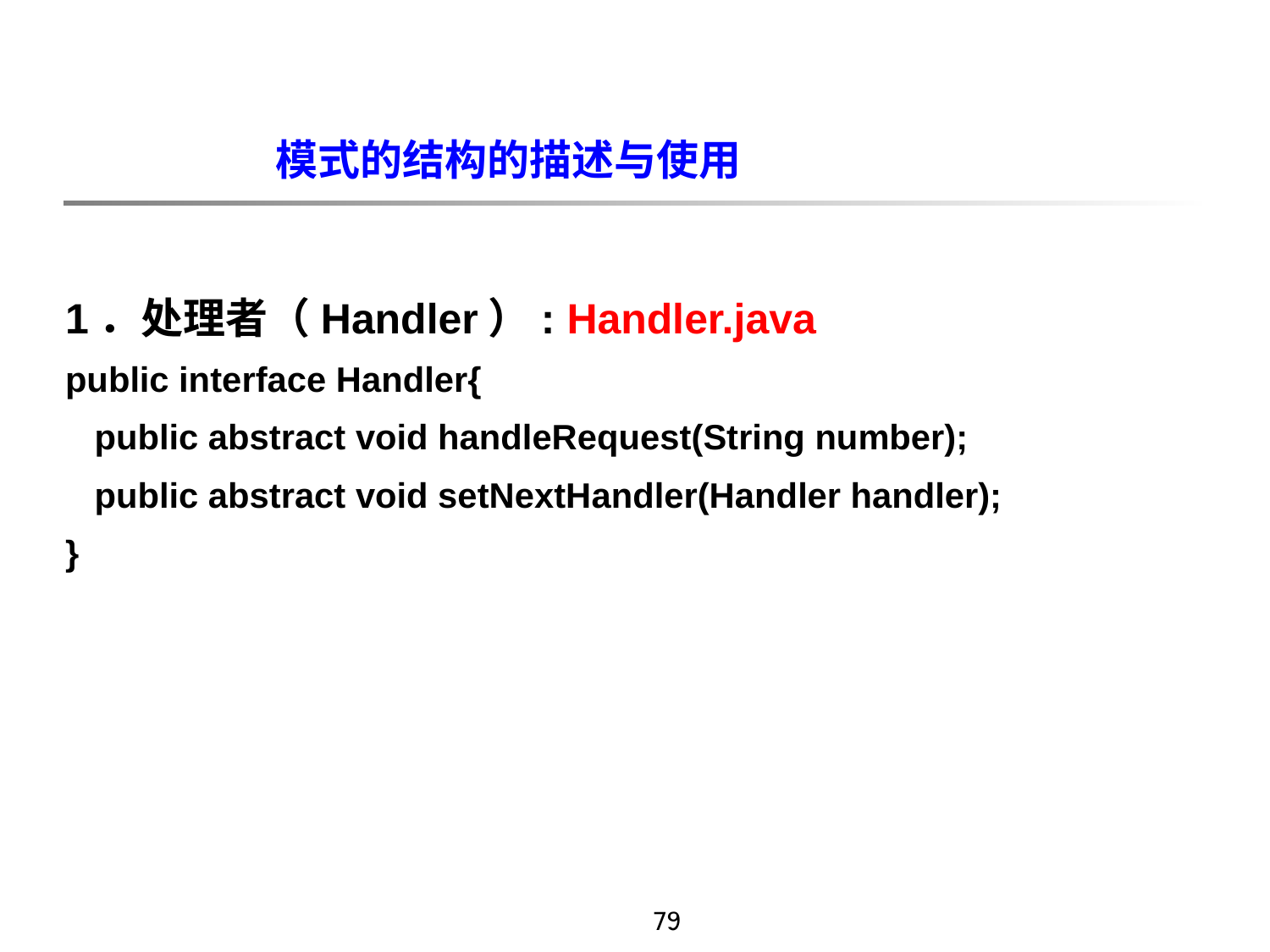

模式的结构的描述与使用

1．处理者（Handler）: Handler.java
public interface Handler{
   public abstract void handleRequest(String number);
   public abstract void setNextHandler(Handler handler);
}

79